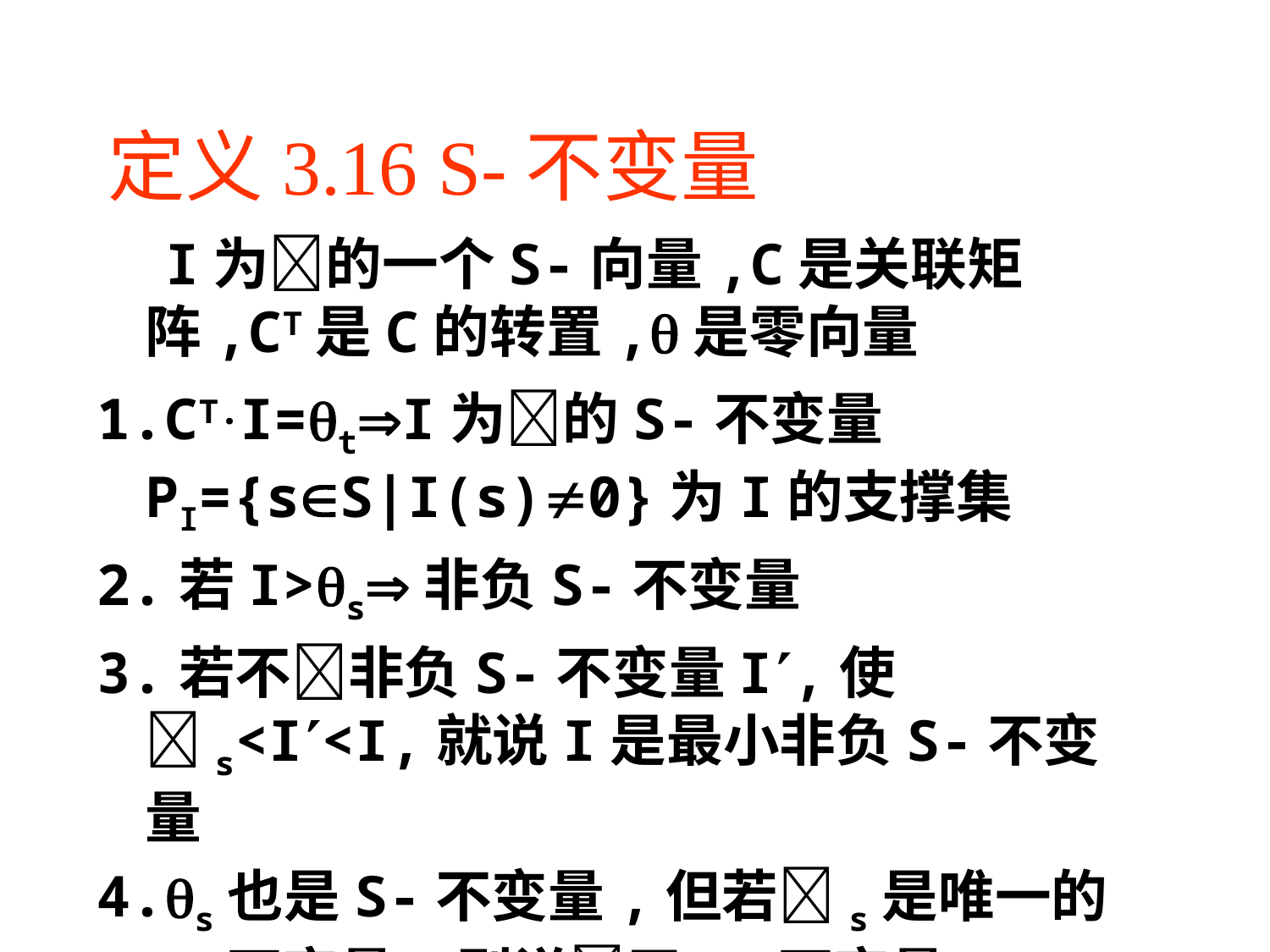

# 定义3.16 S-不变量
  I为∑的一个S-向量,C是关联矩阵,CT是C的转置,θ是零向量
1.CT.I=θt⇒I为∑的S-不变量
PI={s∈S|I(s)≠0}为I的支撑集
2.若I>θs⇒非负S-不变量
3.若不∃非负S-不变量I′,使θs<I′<I,就说I是最小非负S-不变量
4.θs也是S-不变量,但若θs是唯一的S-不变量,则说∑无S-不变量